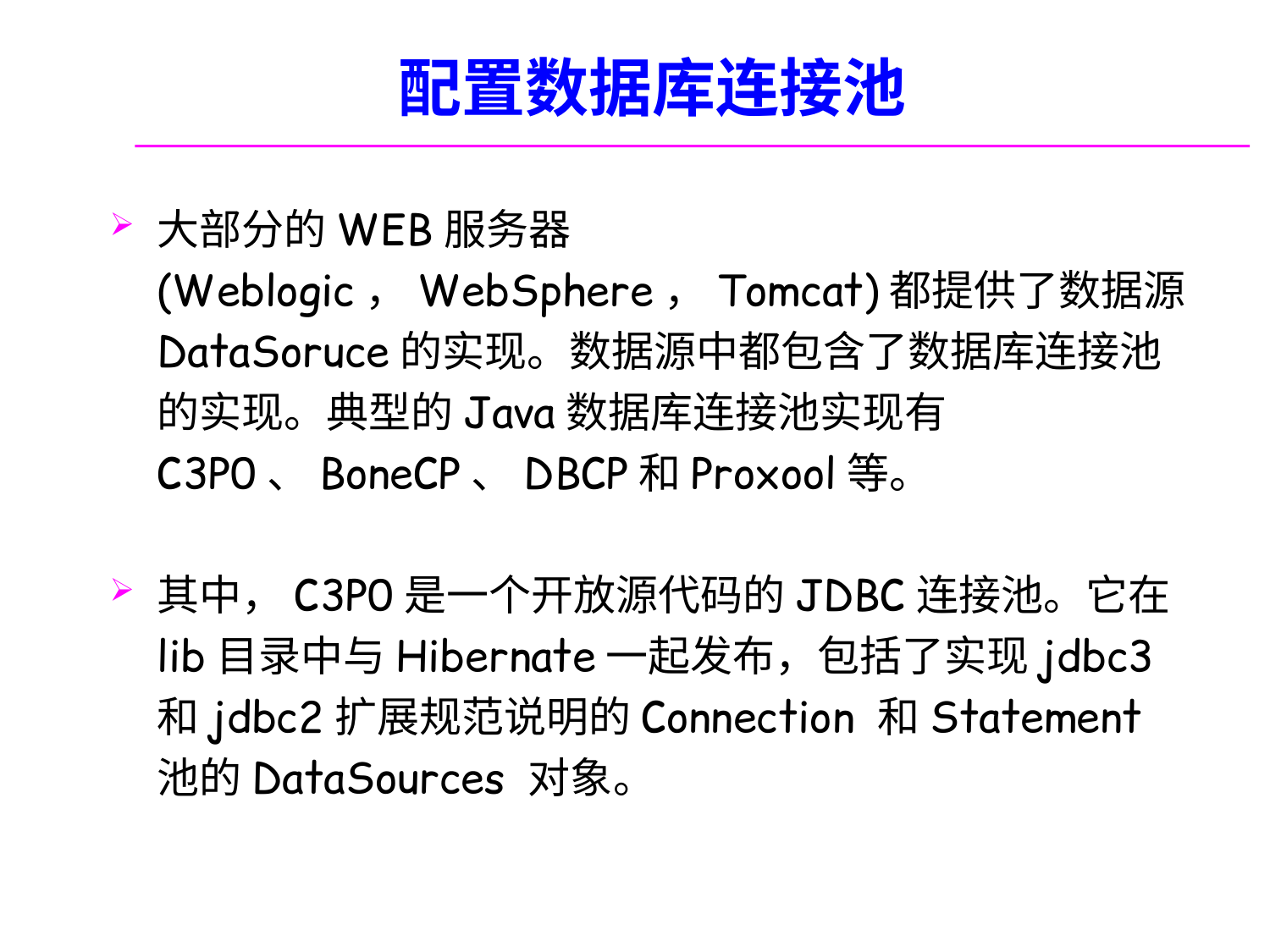

# 配置数据库连接池
大部分的WEB服务器(Weblogic，WebSphere，Tomcat)都提供了数据源DataSoruce的实现。数据源中都包含了数据库连接池的实现。典型的Java数据库连接池实现有C3P0、BoneCP、DBCP和Proxool等。

其中，C3P0是一个开放源代码的JDBC连接池。它在lib目录中与Hibernate一起发布，包括了实现jdbc3和jdbc2扩展规范说明的Connection 和Statement 池的DataSources 对象。

41